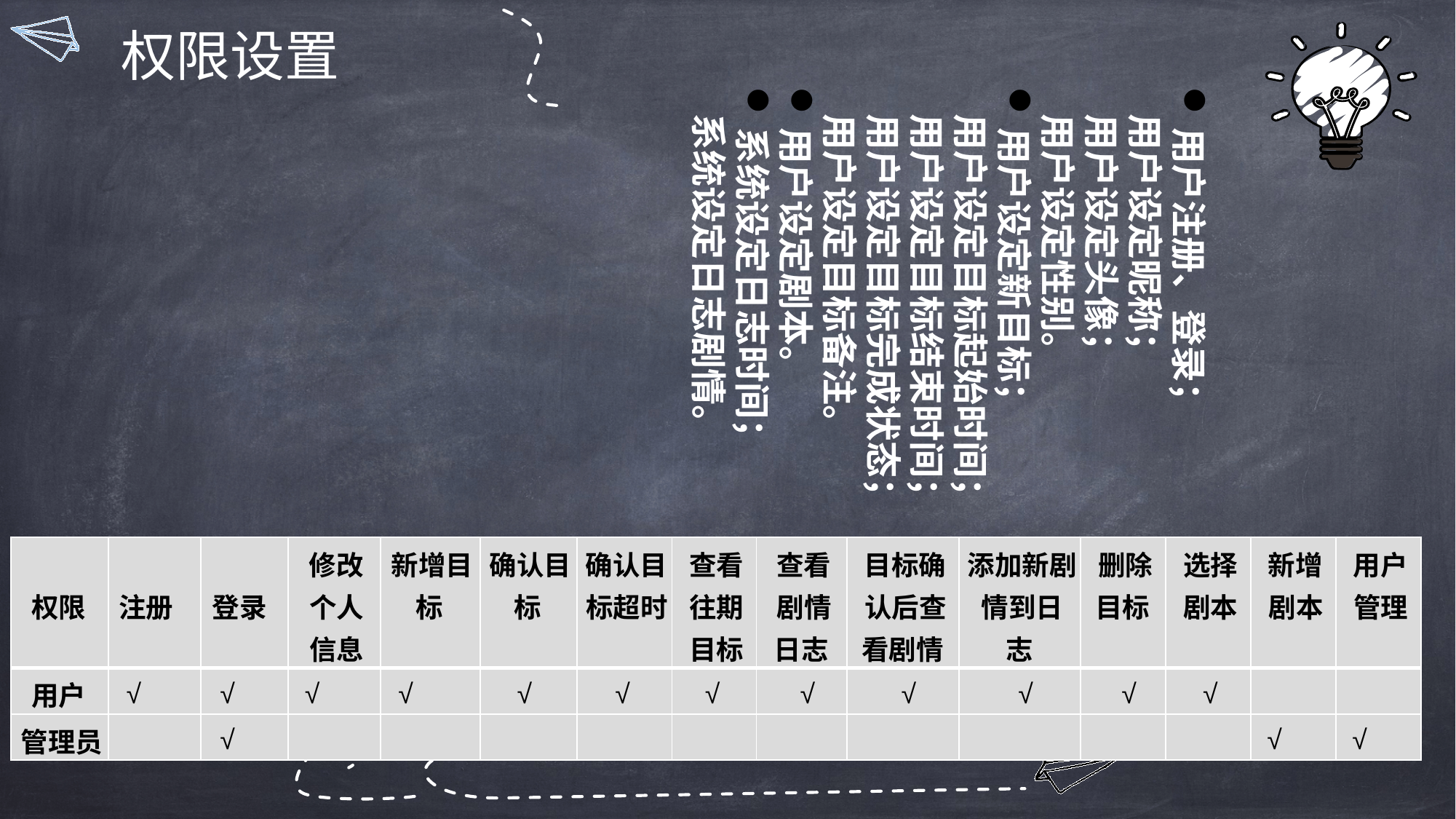

权限设置

用户注册、登录；
用户设定昵称；
用户设定头像；
用户设定性别。
用户设定新目标；
用户设定目标起始时间；
用户设定目标结束时间；
用户设定目标完成状态；
用户设定目标备注。
用户设定剧本。
系统设定日志时间；
系统设定日志剧情。
| 权限 | 注册 | 登录 | 修改个人信息 | 新增目标 | 确认目标 | 确认目标超时 | 查看往期目标 | 查看剧情日志 | 目标确认后查看剧情 | 添加新剧情到日志 | 删除目标 | 选择剧本 | 新增剧本 | 用户管理 |
| --- | --- | --- | --- | --- | --- | --- | --- | --- | --- | --- | --- | --- | --- | --- |
| 用户 | √ | √ | √ | √ | √ | √ | √ | √ | √ | √ | √ | √ |  |  |
| 管理员 |  | √ |  |  |  |  |  |  |  |  |  |  | √ | √ |